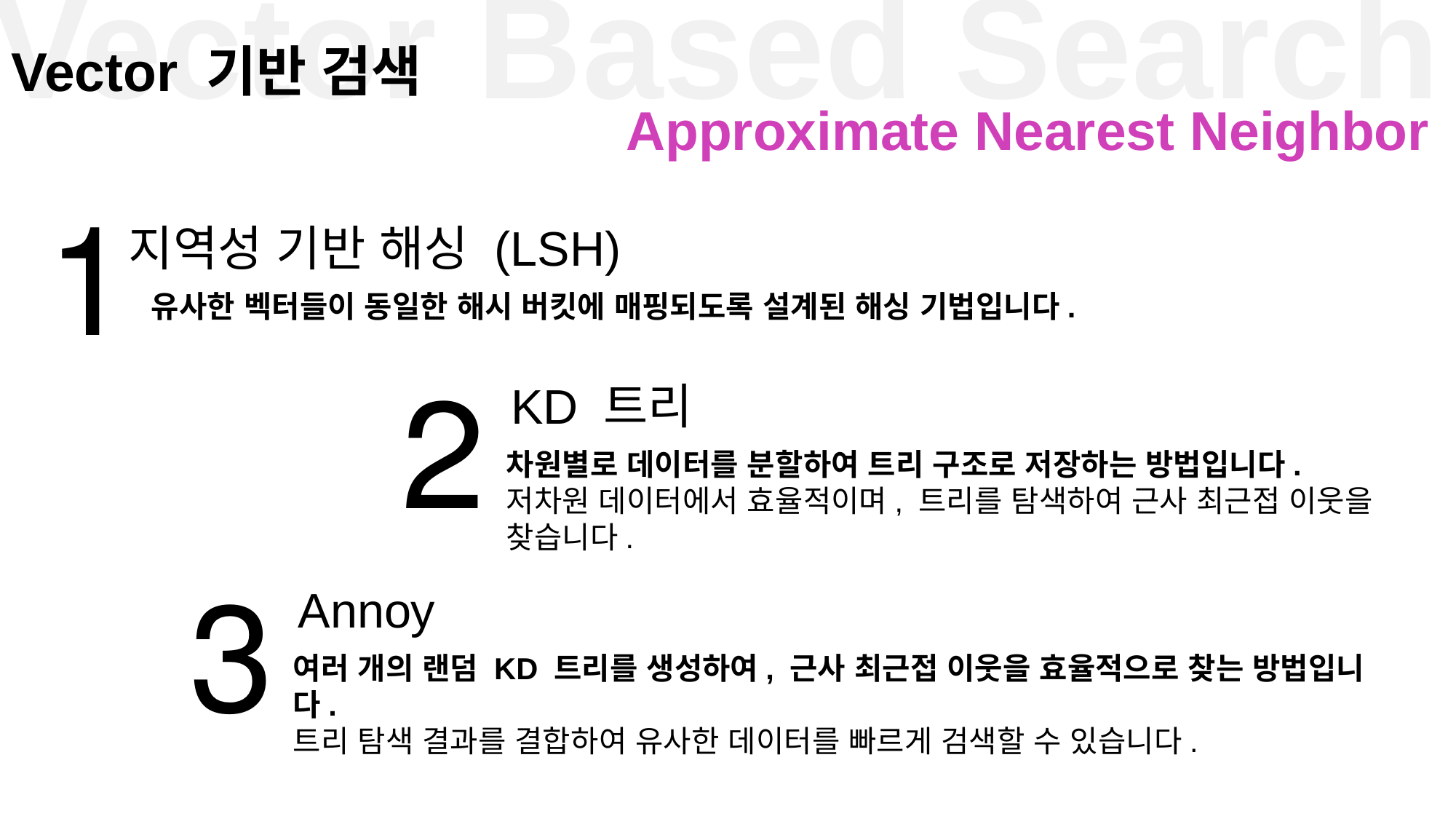

구현 방법
Vector Based Search
# Vector 기반 검색
Approximate Nearest Neighbor
1
지역성 기반 해싱 (LSH)
유사한 벡터들이 동일한 해시 버킷에 매핑되도록 설계된 해싱 기법입니다.
2
KD 트리
차원별로 데이터를 분할하여 트리 구조로 저장하는 방법입니다.
저차원 데이터에서 효율적이며, 트리를 탐색하여 근사 최근접 이웃을 찾습니다.
3
Annoy
여러 개의 랜덤 KD 트리를 생성하여, 근사 최근접 이웃을 효율적으로 찾는 방법입니다.
트리 탐색 결과를 결합하여 유사한 데이터를 빠르게 검색할 수 있습니다.
  - KD 트리는 차원이 증가할수록 성능이 급격히 저하되기 때문에, 고차원 데이터에는 적합하지 않을 수 있습니다.
Annoy
- **Annoy의 개념**:
  - Annoy는 여러 개의 랜덤 KD 트리를 생성하여, 근사 최근접 이웃을 효율적으로 찾는 방법입니다. 트리 탐색 결과를 결합하여 유사한 데이터를 빠르게 검색할 수 있습니다.
- **응용 분야**:
  - Annoy는 고차원 데이터에서의 검색이 필요한 추천 시스템, 음악 검색 등에서 널리 사용됩니다.